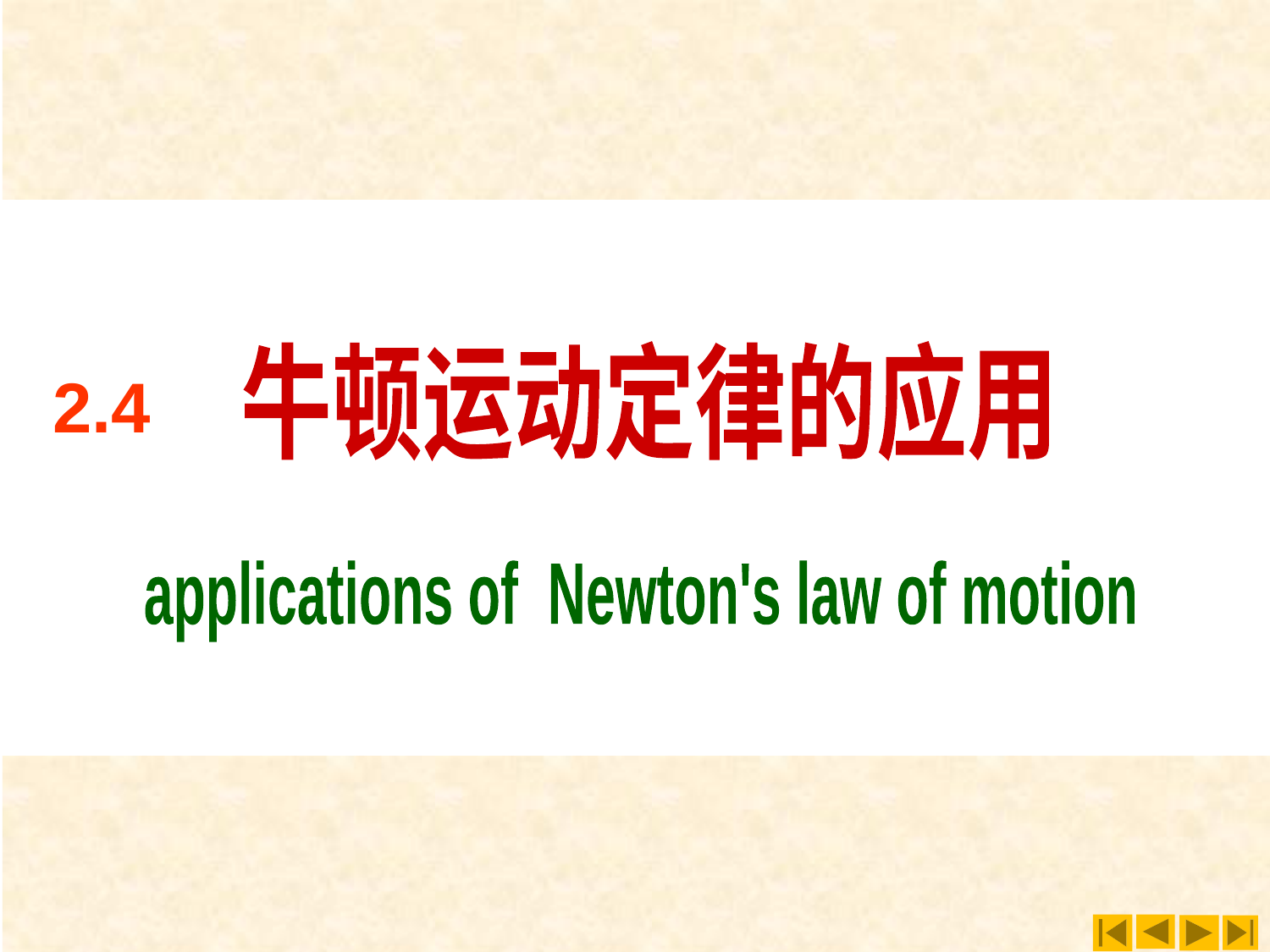

牛顿运动定律的应用
applications of  Newton's law of motion

# 第三节
2.4